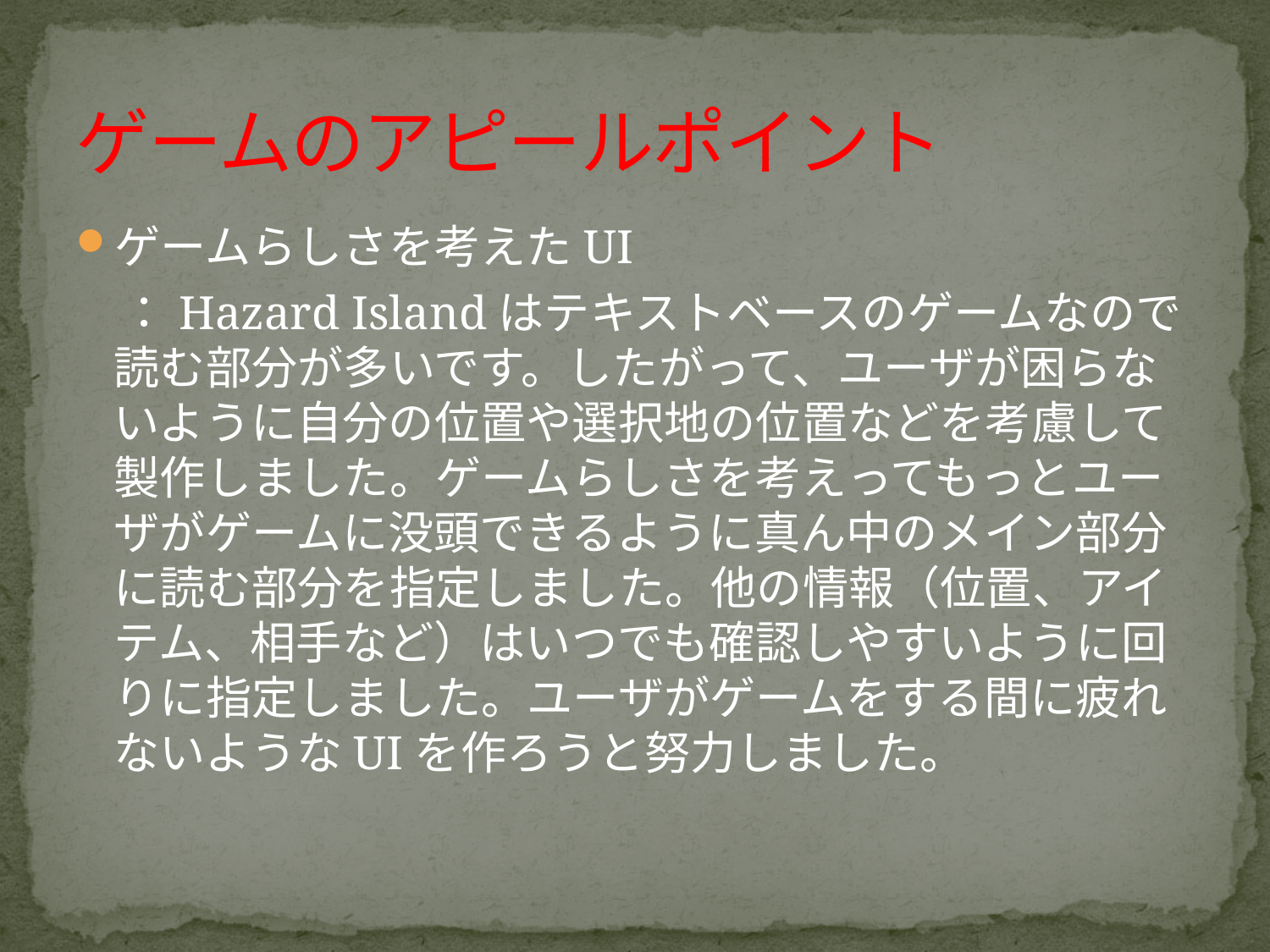

# ゲームのアピールポイント
ゲームらしさを考えたUI
　：Hazard Islandはテキストベースのゲームなので読む部分が多いです。したがって、ユーザが困らないように自分の位置や選択地の位置などを考慮して製作しました。ゲームらしさを考えってもっとユーザがゲームに没頭できるように真ん中のメイン部分に読む部分を指定しました。他の情報（位置、アイテム、相手など）はいつでも確認しやすいように回りに指定しました。ユーザがゲームをする間に疲れないようなUIを作ろうと努力しました。